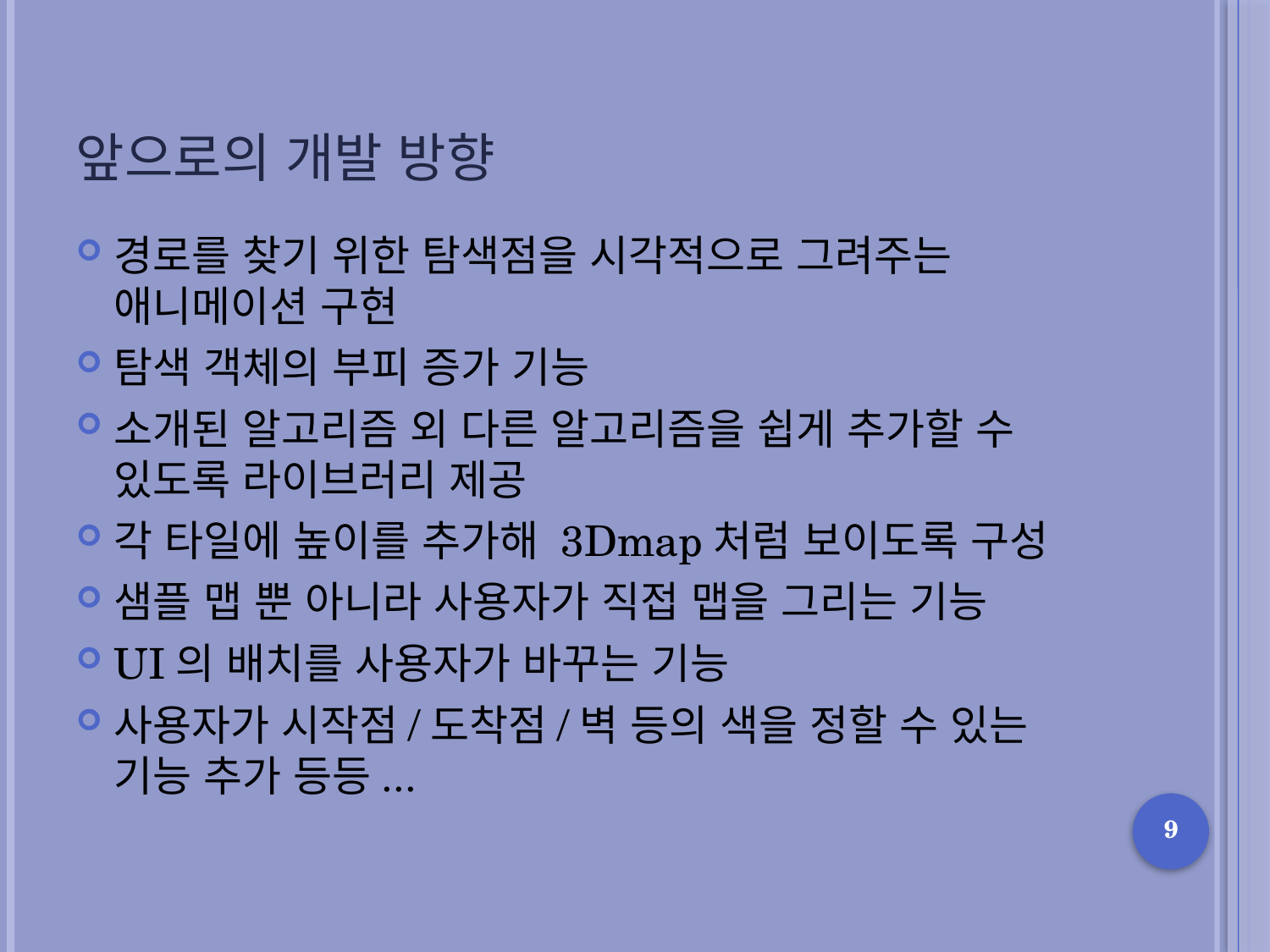

# 앞으로의 개발 방향
경로를 찾기 위한 탐색점을 시각적으로 그려주는 애니메이션 구현
탐색 객체의 부피 증가 기능
소개된 알고리즘 외 다른 알고리즘을 쉽게 추가할 수 있도록 라이브러리 제공
각 타일에 높이를 추가해 3Dmap처럼 보이도록 구성
샘플 맵 뿐 아니라 사용자가 직접 맵을 그리는 기능
UI의 배치를 사용자가 바꾸는 기능
사용자가 시작점/도착점/벽 등의 색을 정할 수 있는 기능 추가 등등...
9